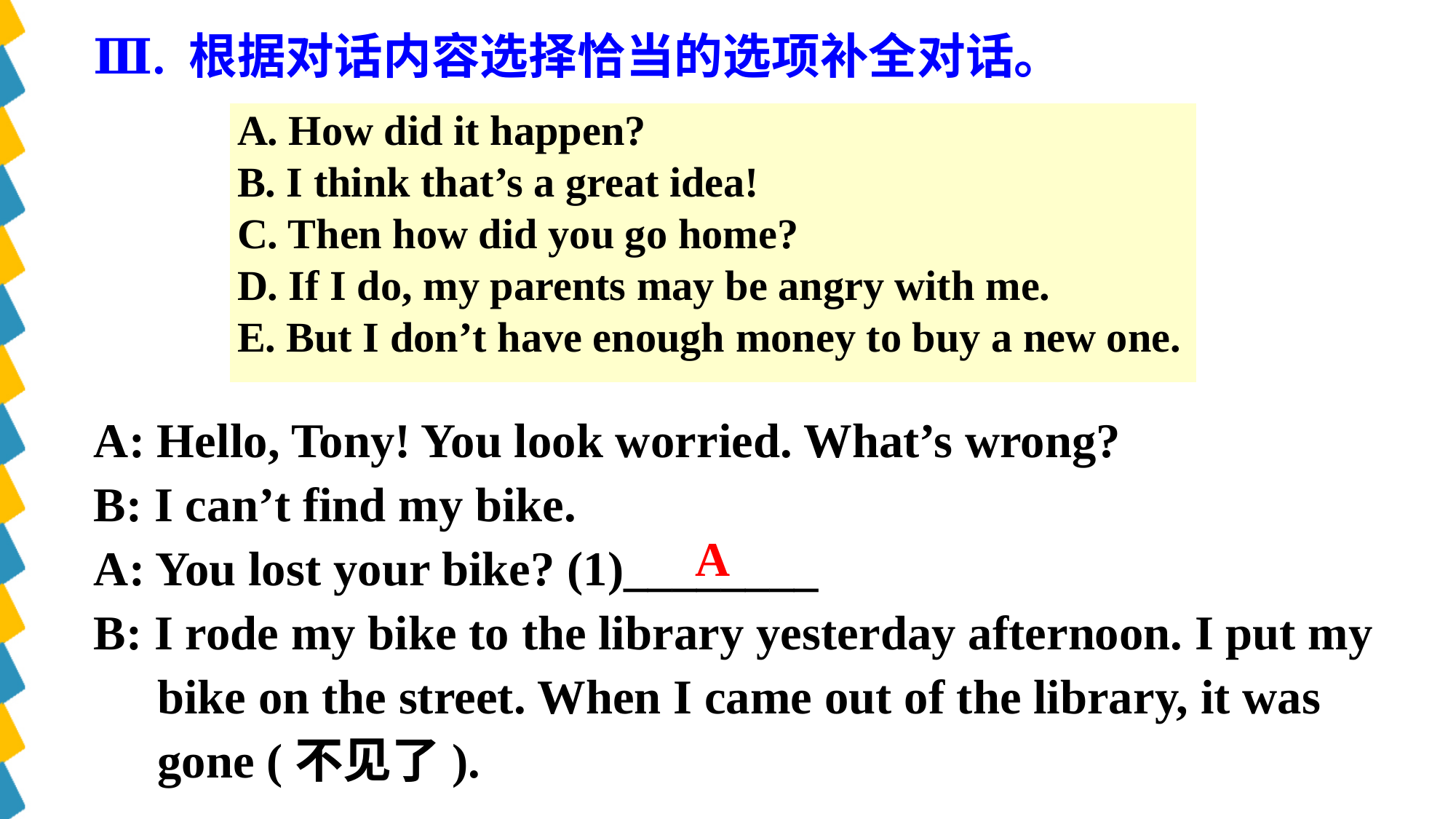

Ⅲ. 根据对话内容选择恰当的选项补全对话。

A: Hello, Tony! You look worried. What’s wrong?
B: I can’t find my bike.
A: You lost your bike? (1)________
B: I rode my bike to the library yesterday afternoon. I put my bike on the street. When I came out of the library, it was gone (不见了).
| A. How did it happen? B. I think that’s a great idea! C. Then how did you go home? D. If I do, my parents may be angry with me. E. But I don’t have enough money to buy a new one. |
| --- |
A